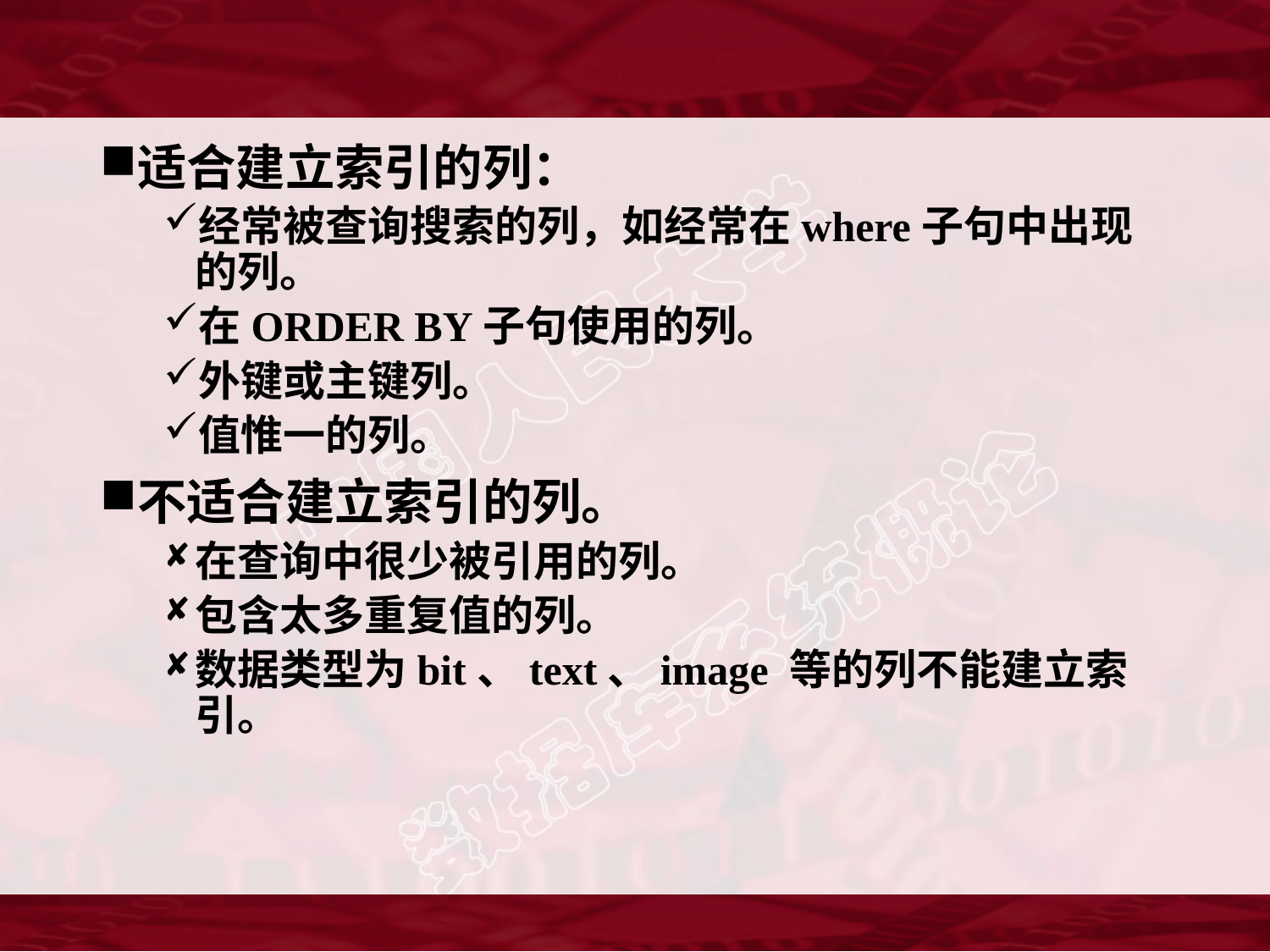

#
适合建立索引的列：
经常被查询搜索的列，如经常在where子句中出现的列。
在ORDER BY子句使用的列。
外键或主键列。
值惟一的列。
不适合建立索引的列。
在查询中很少被引用的列。
包含太多重复值的列。
数据类型为bit、text、image 等的列不能建立索引。